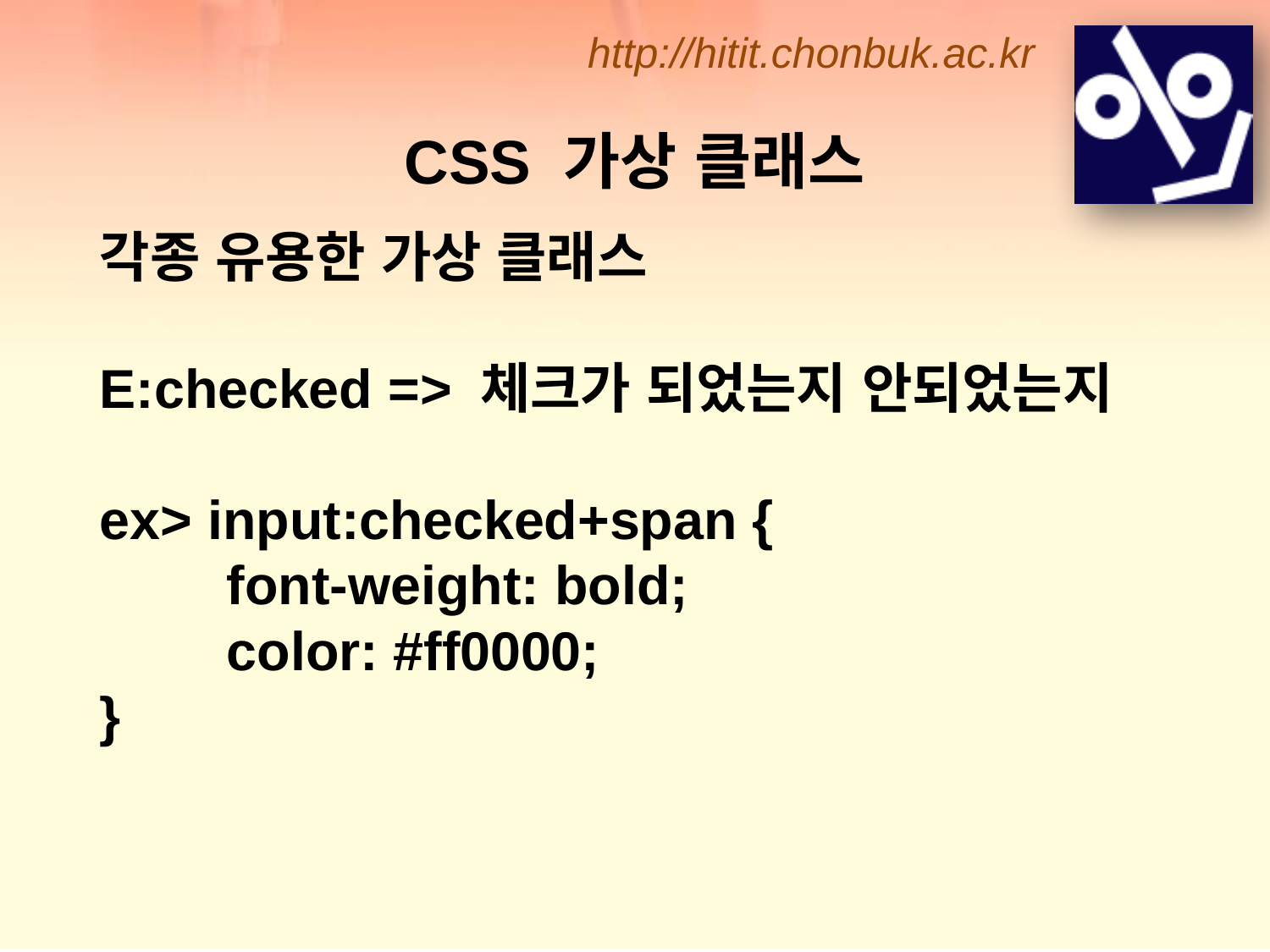

CSS 가상 클래스
각종 유용한 가상 클래스

E:checked => 체크가 되었는지 안되었는지

ex> input:checked+span {
	font-weight: bold;
	color: #ff0000;
}